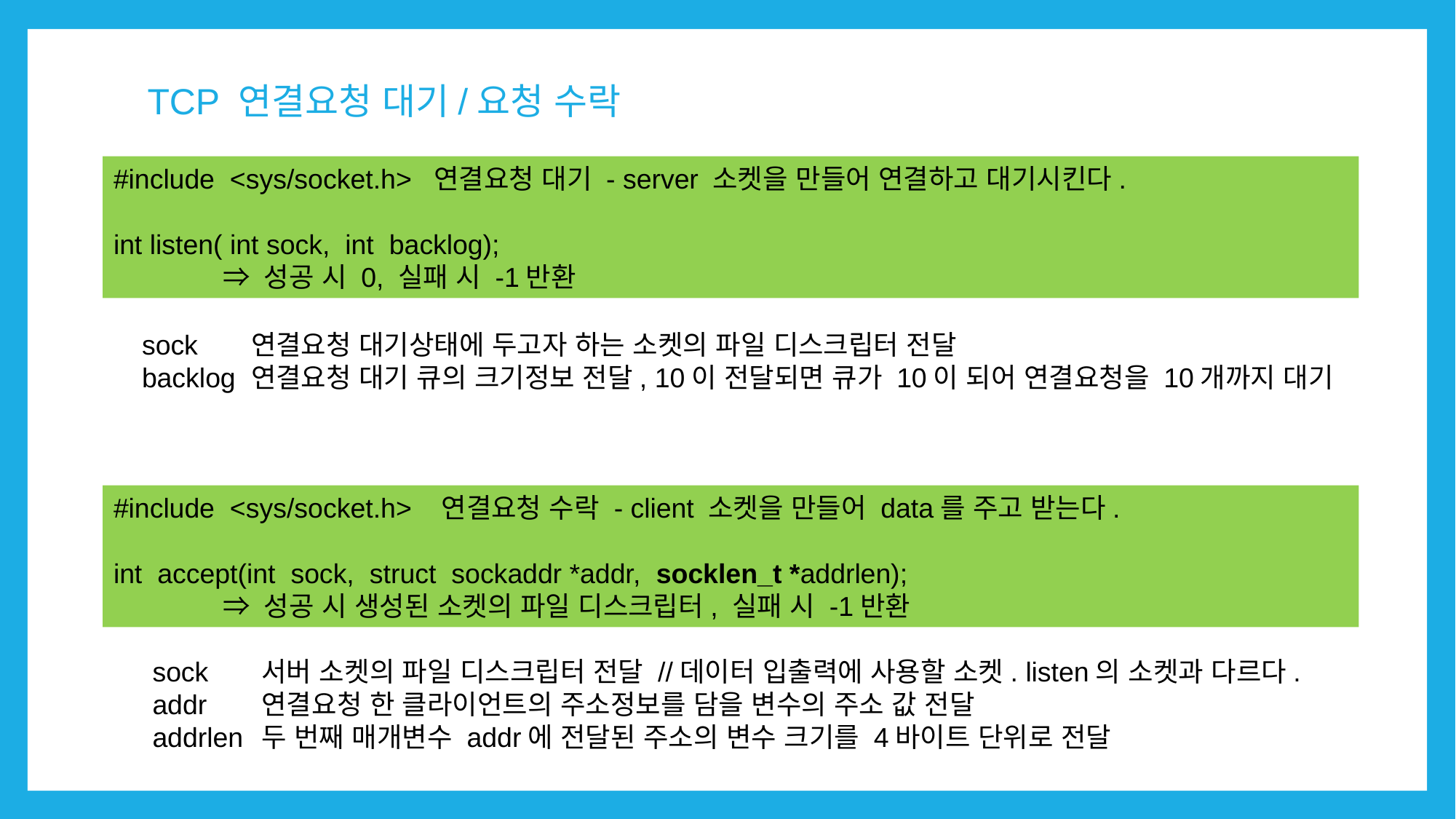

# TCP 연결요청 대기/요청 수락
#include  <sys/socket.h>  연결요청 대기 - server 소켓을 만들어 연결하고 대기시킨다.

int listen( int sock,  int  backlog);
	⇒ 성공 시 0, 실패 시 -1반환
sock	연결요청 대기상태에 두고자 하는 소켓의 파일 디스크립터 전달
backlog	연결요청 대기 큐의 크기정보 전달, 10이 전달되면 큐가 10이 되어 연결요청을 10개까지 대기
#include  <sys/socket.h>   연결요청 수락 - client 소켓을 만들어 data를 주고 받는다.

int  accept(int  sock,  struct  sockaddr *addr,  socklen_t *addrlen);
	⇒ 성공 시 생성된 소켓의 파일 디스크립터, 실패 시 -1반환
sock	서버 소켓의 파일 디스크립터 전달 //데이터 입출력에 사용할 소켓. listen의 소켓과 다르다.
addr	연결요청 한 클라이언트의 주소정보를 담을 변수의 주소 값 전달
addrlen	두 번째 매개변수 addr에 전달된 주소의 변수 크기를 4바이트 단위로 전달